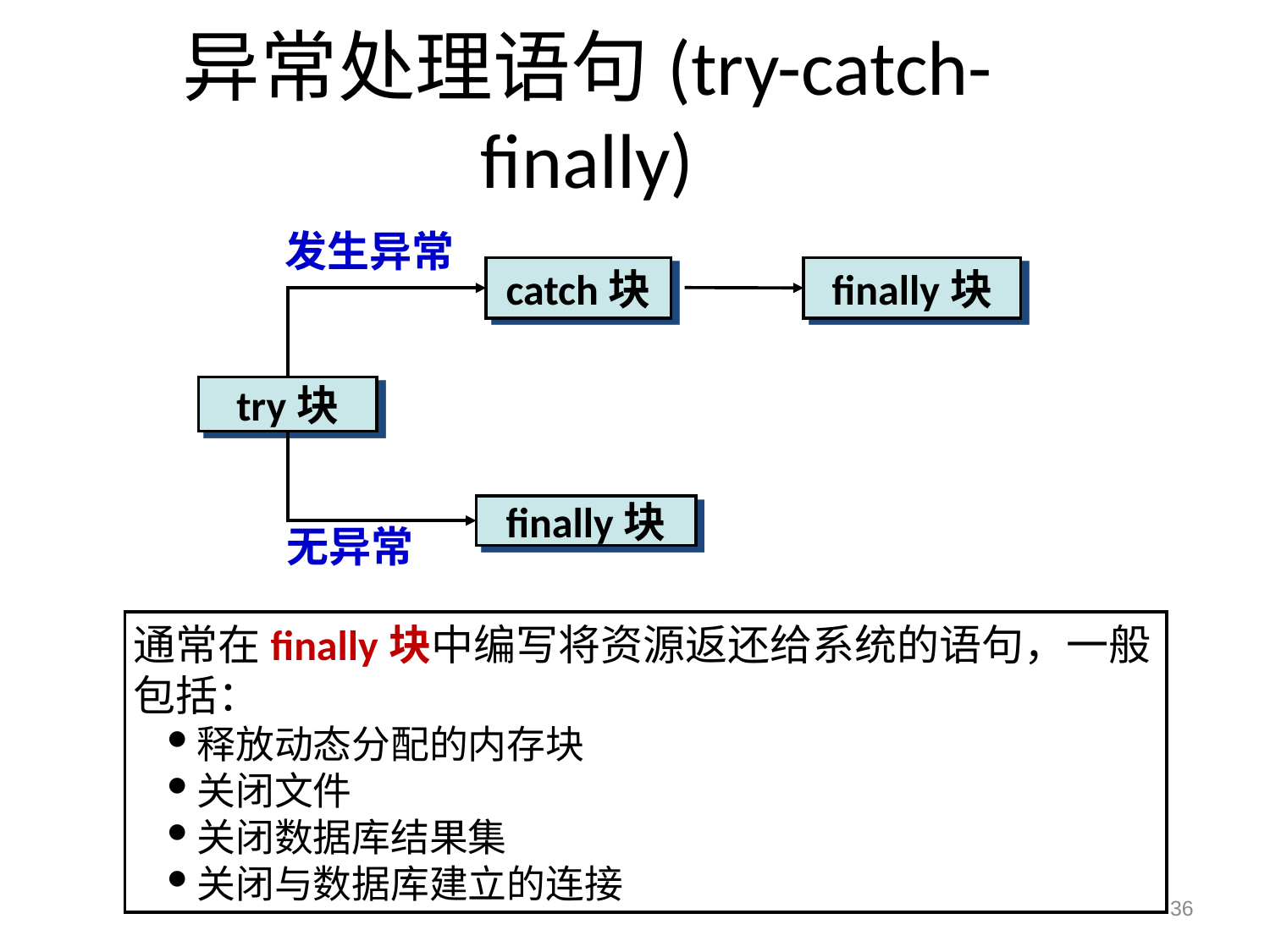

# 异常处理语句(try-catch-finally)
发生异常
catch块
finally块
try块
finally块
无异常
通常在finally块中编写将资源返还给系统的语句，一般包括：
释放动态分配的内存块
关闭文件
关闭数据库结果集
关闭与数据库建立的连接
36